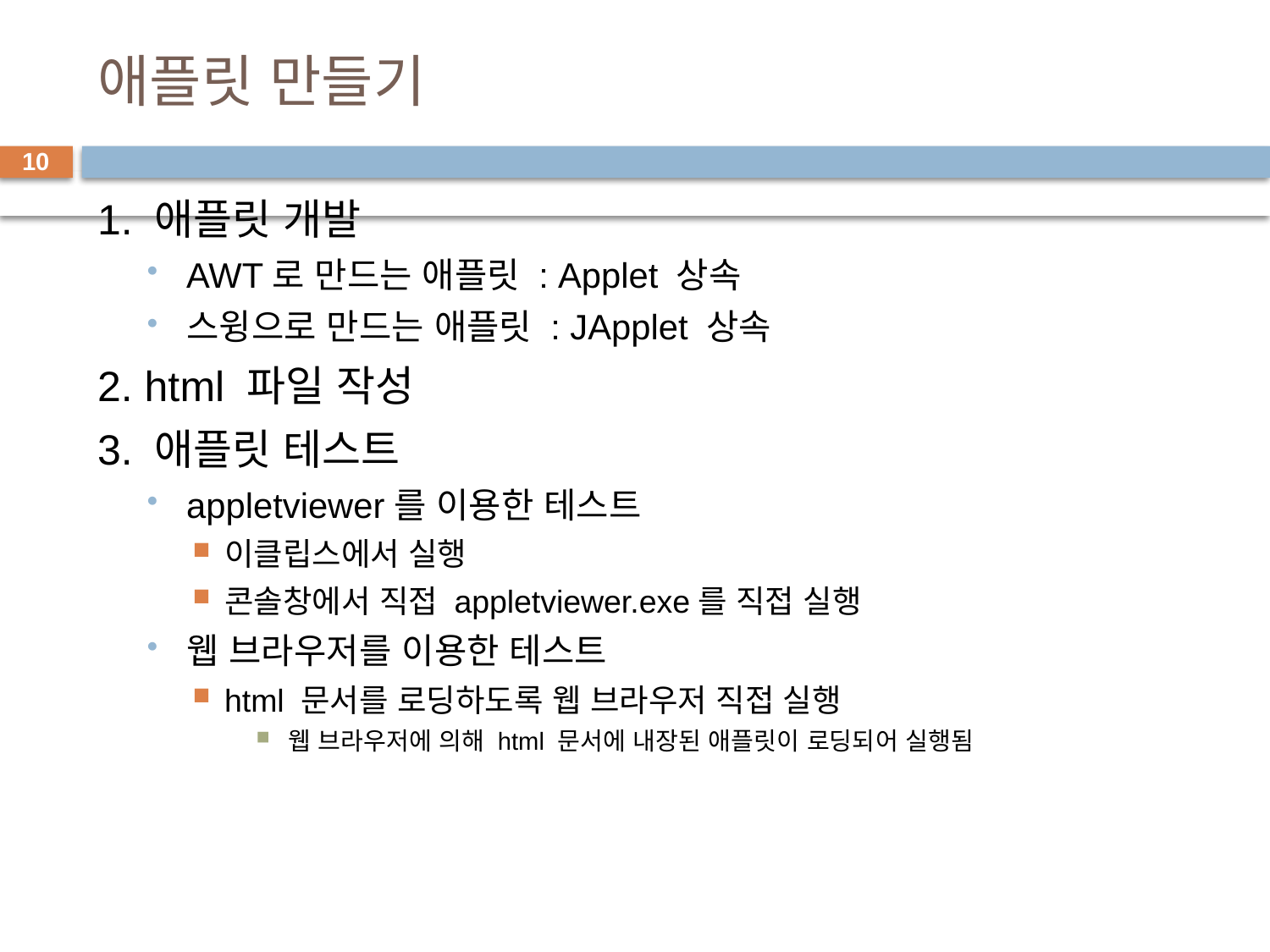

# 애플릿 만들기
10
1. 애플릿 개발
AWT로 만드는 애플릿 : Applet 상속
스윙으로 만드는 애플릿 : JApplet 상속
2. html 파일 작성
3. 애플릿 테스트
appletviewer를 이용한 테스트
이클립스에서 실행
콘솔창에서 직접 appletviewer.exe를 직접 실행
웹 브라우저를 이용한 테스트
html 문서를 로딩하도록 웹 브라우저 직접 실행
웹 브라우저에 의해 html 문서에 내장된 애플릿이 로딩되어 실행됨